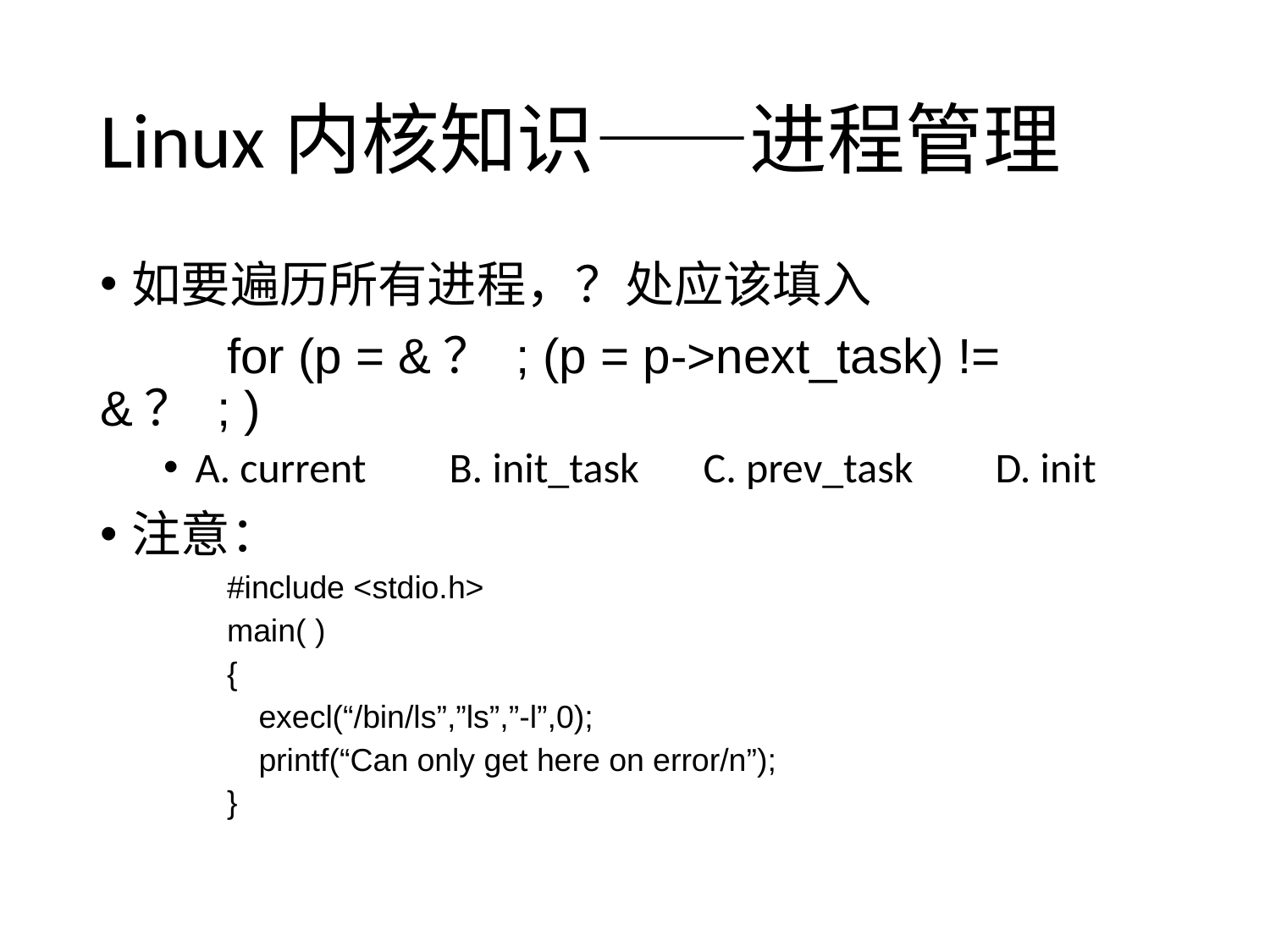

# Linux内核知识——进程管理
如要遍历所有进程，？处应该填入
	for (p = &？ ; (p = p->next_task) != &？ ; )
A. current	B. init_task	C. prev_task	    D. init
注意：
#include <stdio.h>
main( )
{
	execl(“/bin/ls”,”ls”,”-l”,0);
	printf(“Can only get here on error/n”);
}